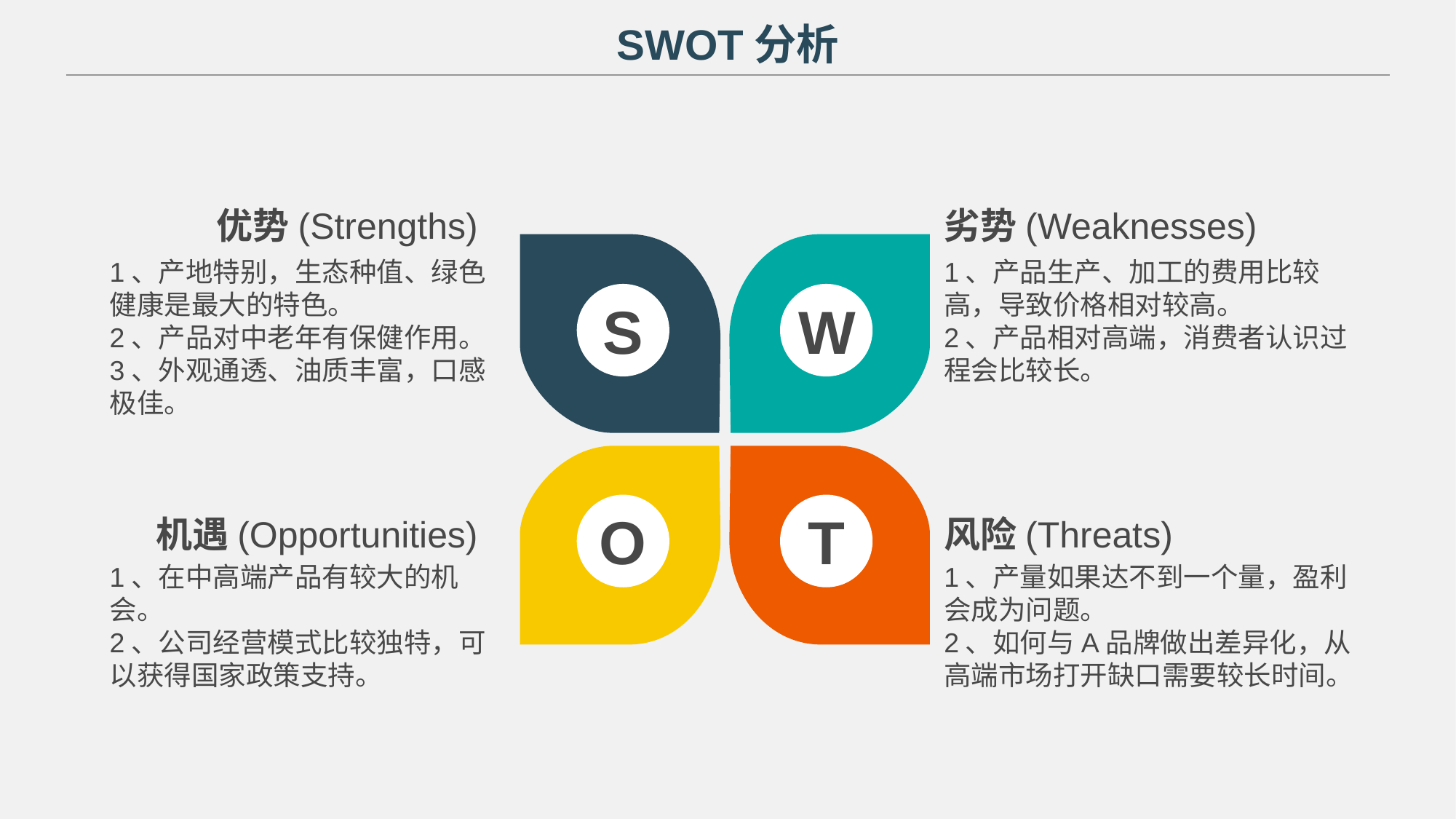

SWOT分析
优势(Strengths)
劣势(Weaknesses)

1、产地特别，生态种值、绿色健康是最大的特色。
2、产品对中老年有保健作用。
3、外观通透、油质丰富，口感极佳。
1、产品生产、加工的费用比较高，导致价格相对较高。
2、产品相对高端，消费者认识过程会比较长。

S
W

O
T
机遇(Opportunities)
风险(Threats)
1、在中高端产品有较大的机会。
2、公司经营模式比较独特，可以获得国家政策支持。
1、产量如果达不到一个量，盈利会成为问题。
2、如何与A品牌做出差异化，从高端市场打开缺口需要较长时间。